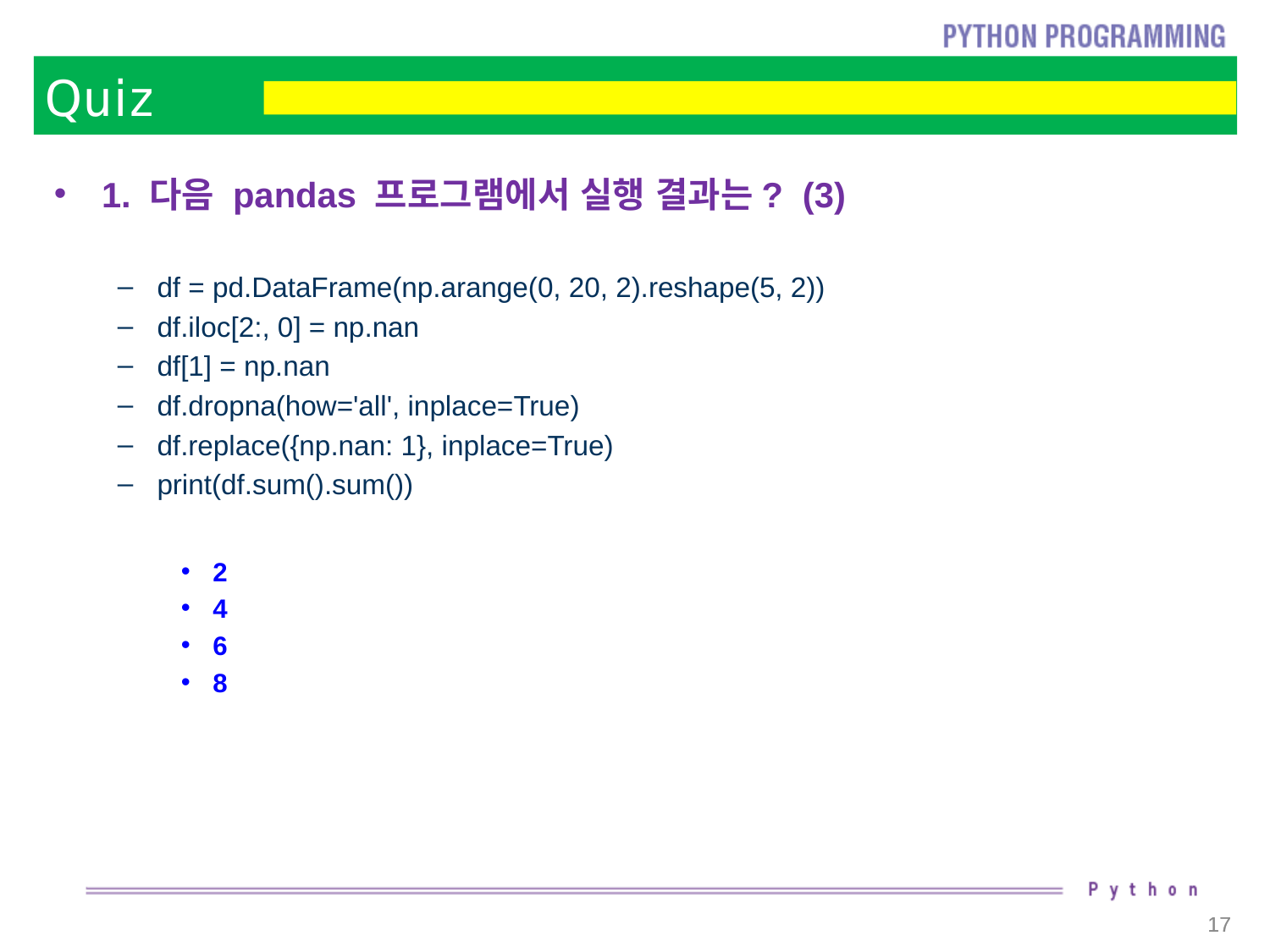

# Quiz

1. 다음 pandas 프로그램에서 실행 결과는?  (3)

df = pd.DataFrame(np.arange(0, 20, 2).reshape(5, 2))
df.iloc[2:, 0] = np.nan
df[1] = np.nan
df.dropna(how='all', inplace=True)
df.replace({np.nan: 1}, inplace=True)
print(df.sum().sum())

2
4
6
8
17